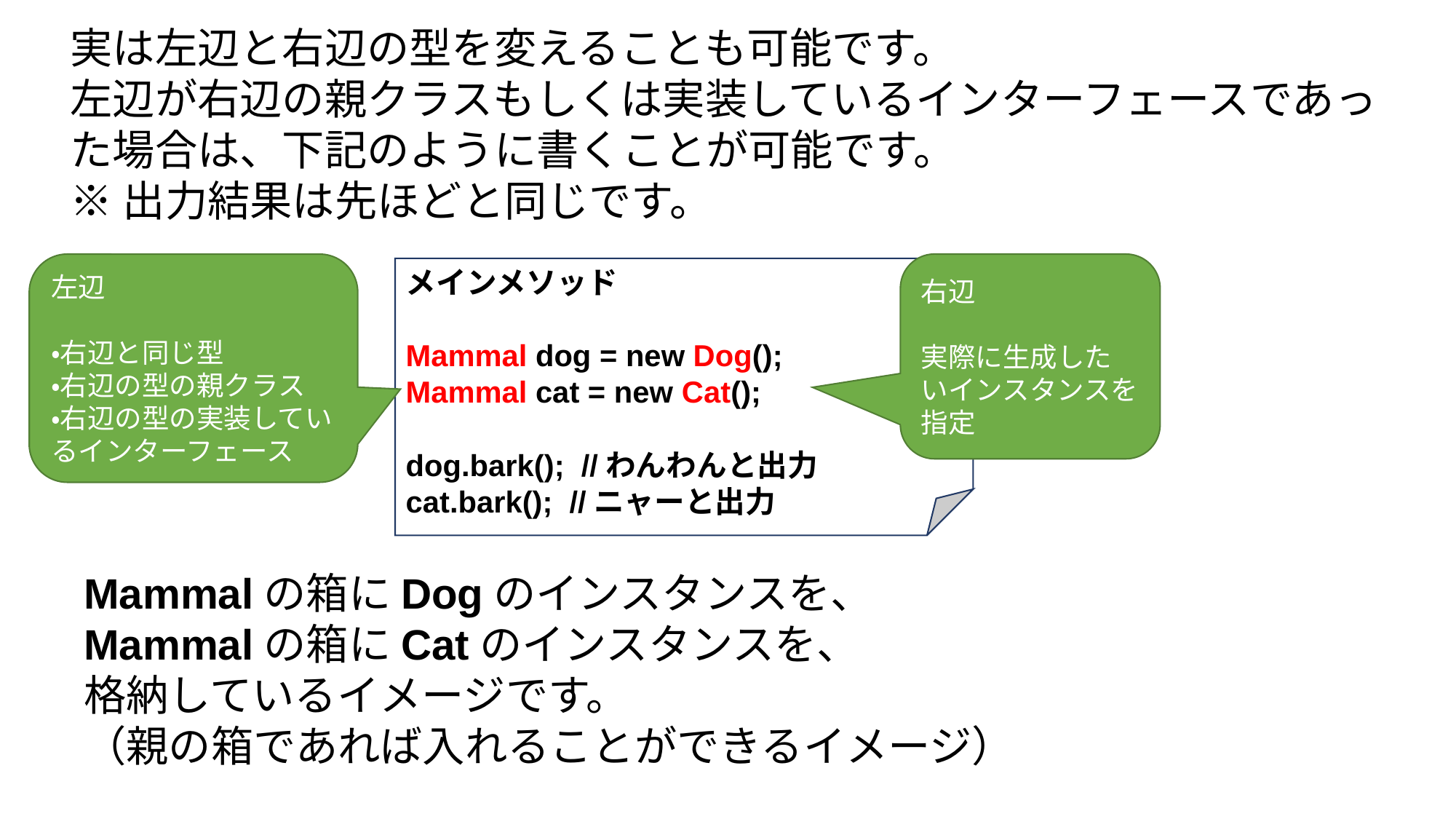

実は左辺と右辺の型を変えることも可能です。
左辺が右辺の親クラスもしくは実装しているインターフェースであった場合は、下記のように書くことが可能です。
※出力結果は先ほどと同じです。
左辺

・右辺と同じ型
・右辺の型の親クラス
・右辺の型の実装しているインターフェース
右辺

実際に生成したいインスタンスを指定
メインメソッド

Mammal dog = new Dog();
Mammal cat = new Cat();

dog.bark();  //わんわんと出力
cat.bark();  //ニャーと出力

Mammalの箱にDogのインスタンスを、
Mammalの箱にCatのインスタンスを、
格納しているイメージです。
（親の箱であれば入れることができるイメージ）